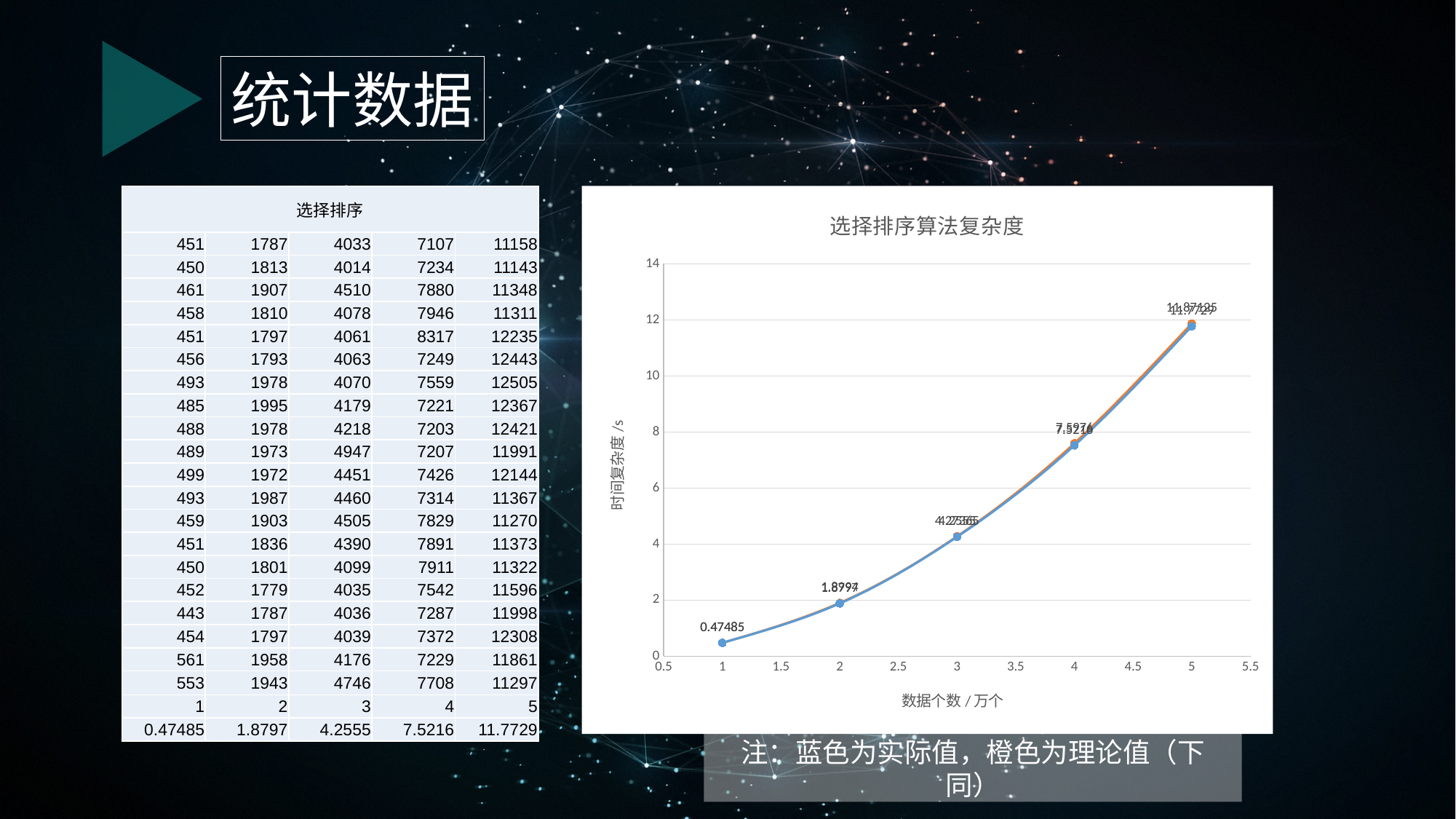

统计数据
| 选择排序 |  |  |  |  |
| --- | --- | --- | --- | --- |
| 451 | 1787 | 4033 | 7107 | 11158 |
| 450 | 1813 | 4014 | 7234 | 11143 |
| 461 | 1907 | 4510 | 7880 | 11348 |
| 458 | 1810 | 4078 | 7946 | 11311 |
| 451 | 1797 | 4061 | 8317 | 12235 |
| 456 | 1793 | 4063 | 7249 | 12443 |
| 493 | 1978 | 4070 | 7559 | 12505 |
| 485 | 1995 | 4179 | 7221 | 12367 |
| 488 | 1978 | 4218 | 7203 | 12421 |
| 489 | 1973 | 4947 | 7207 | 11991 |
| 499 | 1972 | 4451 | 7426 | 12144 |
| 493 | 1987 | 4460 | 7314 | 11367 |
| 459 | 1903 | 4505 | 7829 | 11270 |
| 451 | 1836 | 4390 | 7891 | 11373 |
| 450 | 1801 | 4099 | 7911 | 11322 |
| 452 | 1779 | 4035 | 7542 | 11596 |
| 443 | 1787 | 4036 | 7287 | 11998 |
| 454 | 1797 | 4039 | 7372 | 12308 |
| 561 | 1958 | 4176 | 7229 | 11861 |
| 553 | 1943 | 4746 | 7708 | 11297 |
| 1 | 2 | 3 | 4 | 5 |
| 0.47485 | 1.8797 | 4.2555 | 7.5216 | 11.7729 |

### Chart: 选择排序算法复杂度

| Category |  |  |
|---|---|---|
注：蓝色为实际值，橙色为理论值（下同）